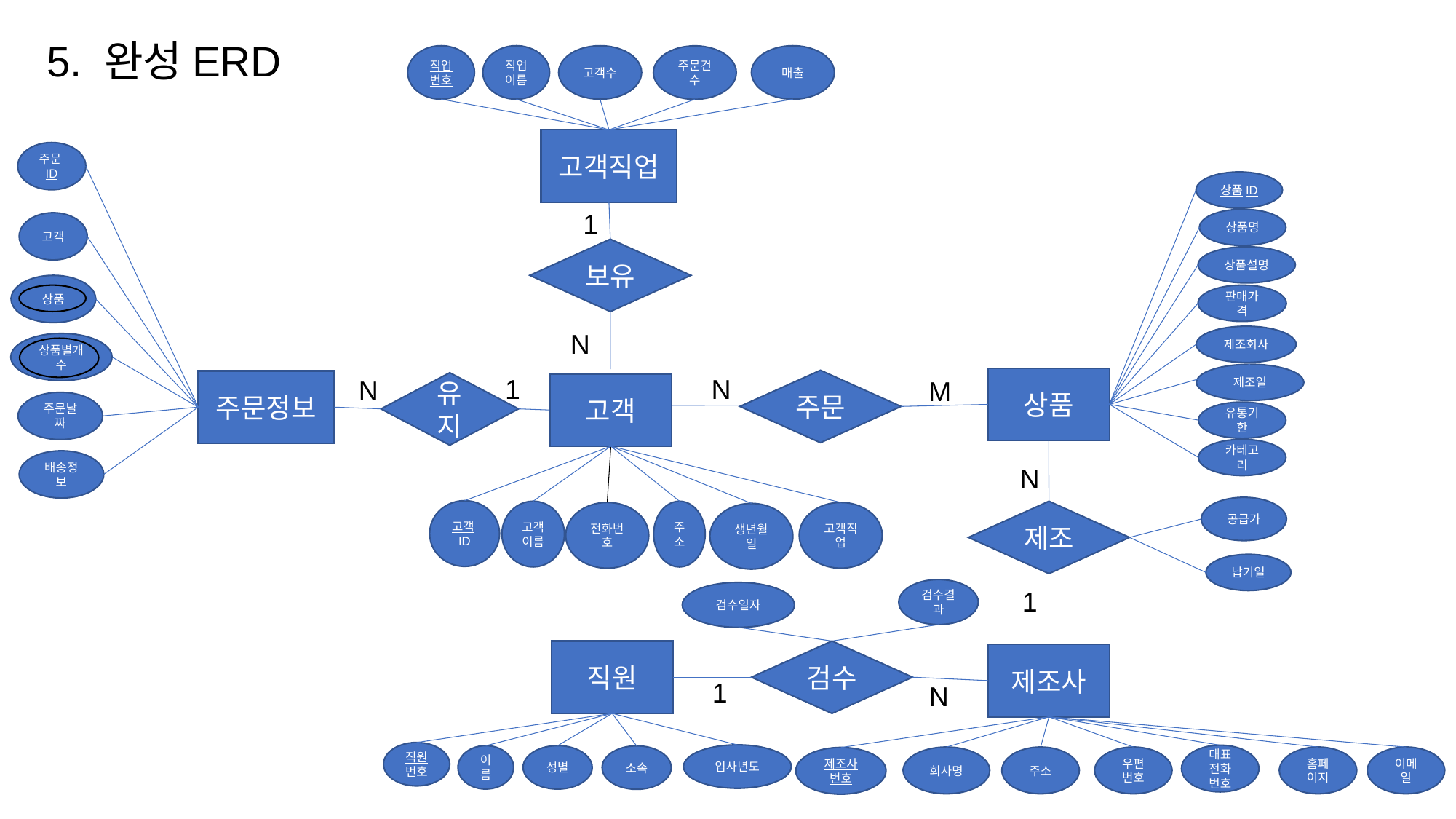

# 5. 완성ERD
직업번호
직업이름
고객수
매출
주문건수
고객직업
주문ID
상품ID
1
상품명
고객
보유
상품설명
상품

판매가격
N
제조회사
상품별개수

제조일
N
1
N
상품
M
주문
주문정보
유지
고객
주문날짜
유통기한
카테고리
배송정보
N
공급가
고객ID
고객이름
주소
제조
전화번호
고객직업
생년월일
납기일
1
검수결과
검수일자
직원
검수
제조사
1
N
직원번호
입사년도
대표전화번호
이름
성별
소속
주소
우편번호
홈페이지
이메일
회사명
제조사번호